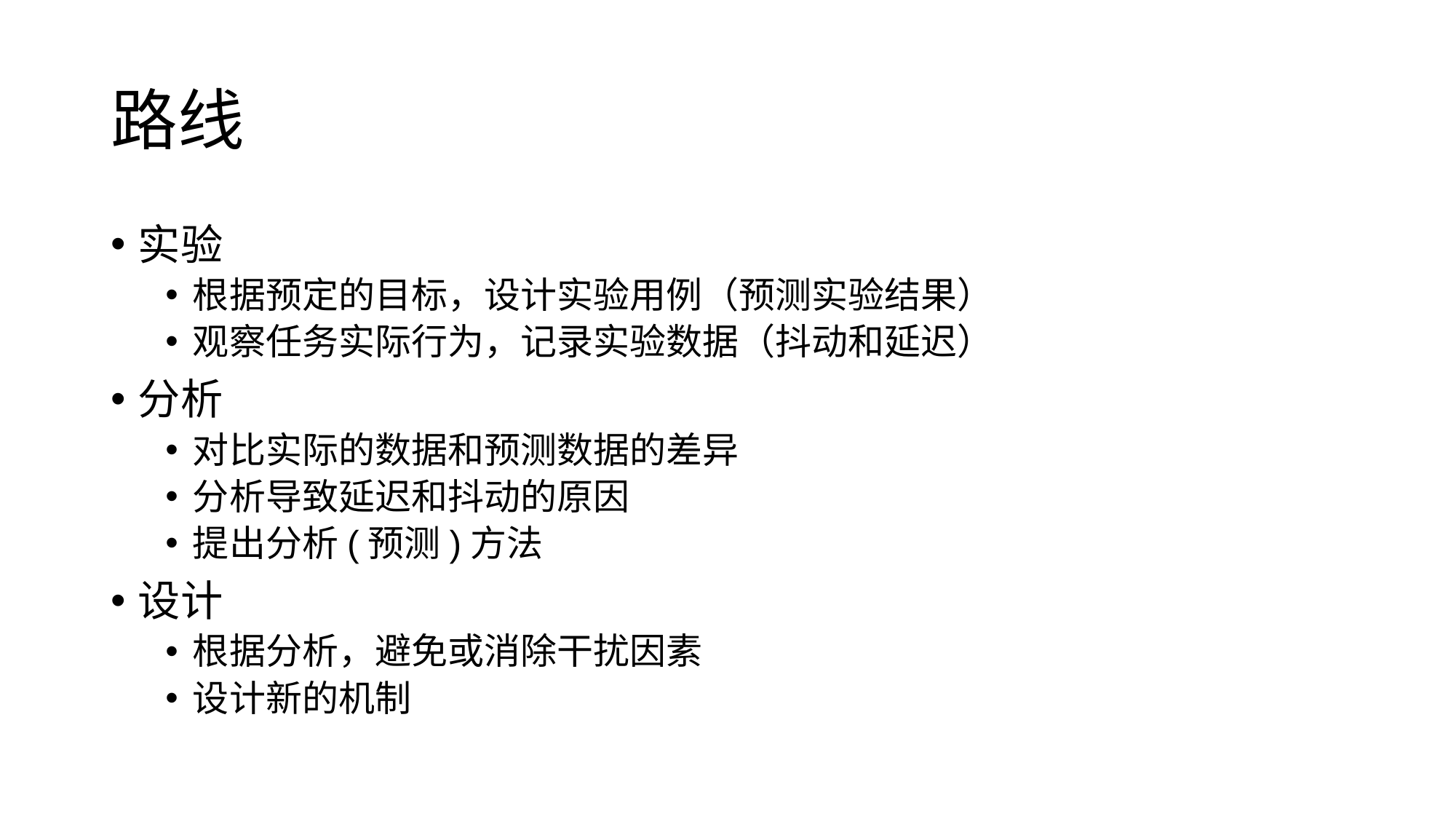

# 路线
实验
根据预定的目标，设计实验用例（预测实验结果）
观察任务实际行为，记录实验数据（抖动和延迟）
分析
对比实际的数据和预测数据的差异
分析导致延迟和抖动的原因
提出分析(预测)方法
设计
根据分析，避免或消除干扰因素
设计新的机制